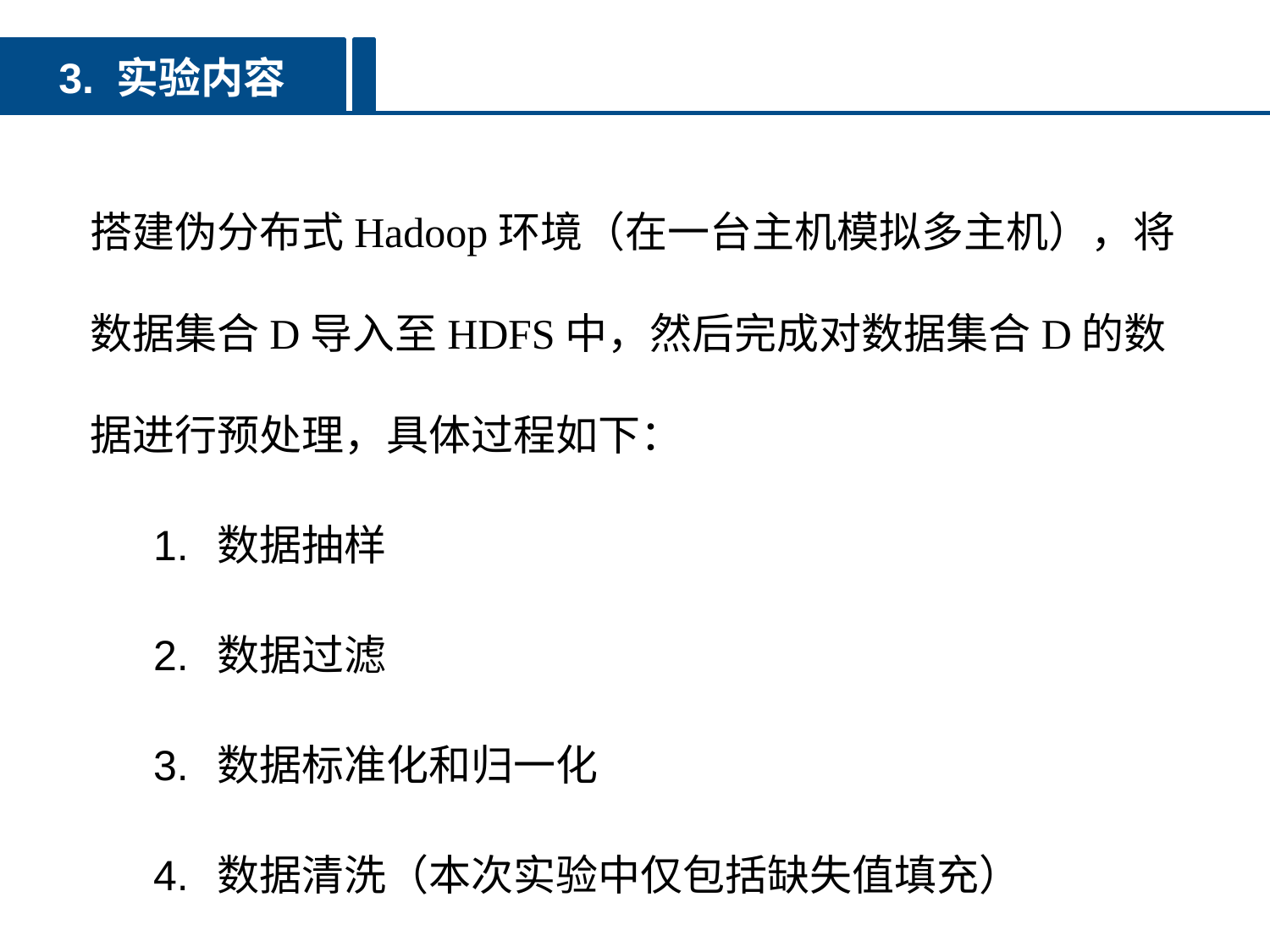

3. 实验内容

搭建伪分布式Hadoop环境（在一台主机模拟多主机），将数据集合D导入至HDFS中，然后完成对数据集合D的数据进行预处理，具体过程如下：
数据抽样
数据过滤
数据标准化和归一化
数据清洗（本次实验中仅包括缺失值填充）